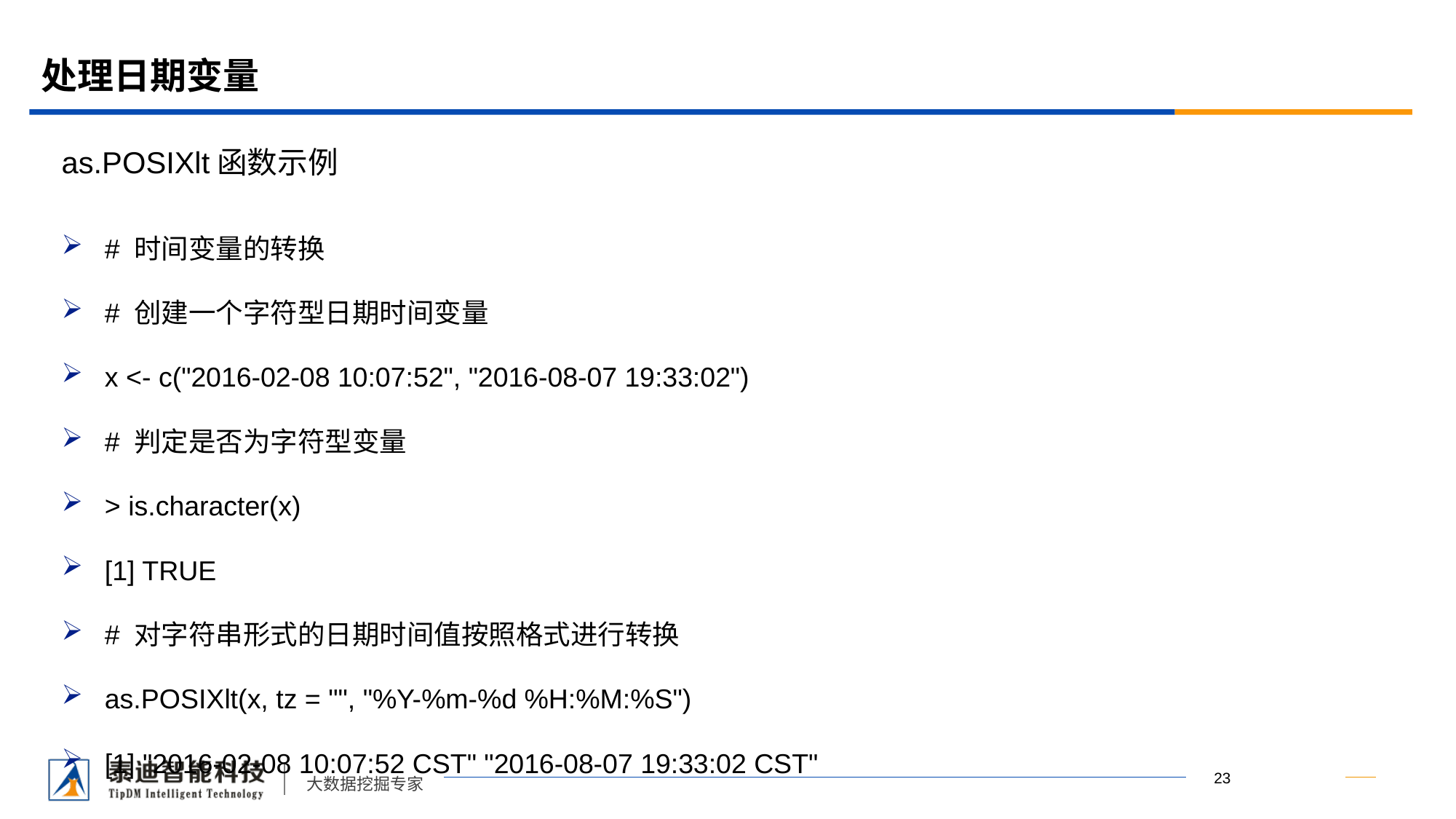

# 处理日期变量
as.POSIXlt函数示例
# 时间变量的转换
# 创建一个字符型日期时间变量
x <- c("2016-02-08 10:07:52", "2016-08-07 19:33:02")
# 判定是否为字符型变量
> is.character(x)
[1] TRUE
# 对字符串形式的日期时间值按照格式进行转换
as.POSIXlt(x, tz = "", "%Y-%m-%d %H:%M:%S")
[1] "2016-02-08 10:07:52 CST" "2016-08-07 19:33:02 CST"